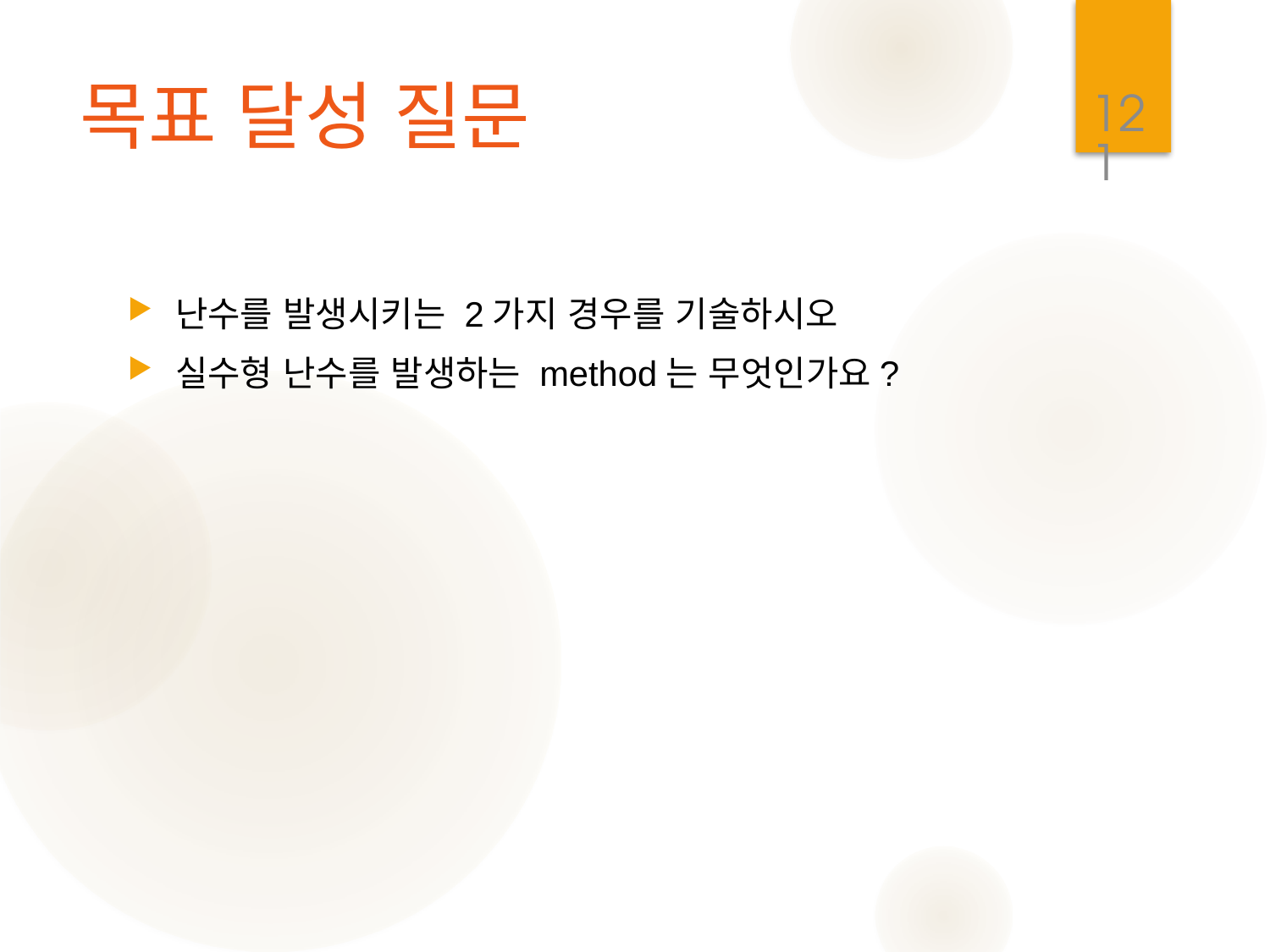

121
# 목표 달성 질문
난수를 발생시키는 2가지 경우를 기술하시오
실수형 난수를 발생하는 method는 무엇인가요?